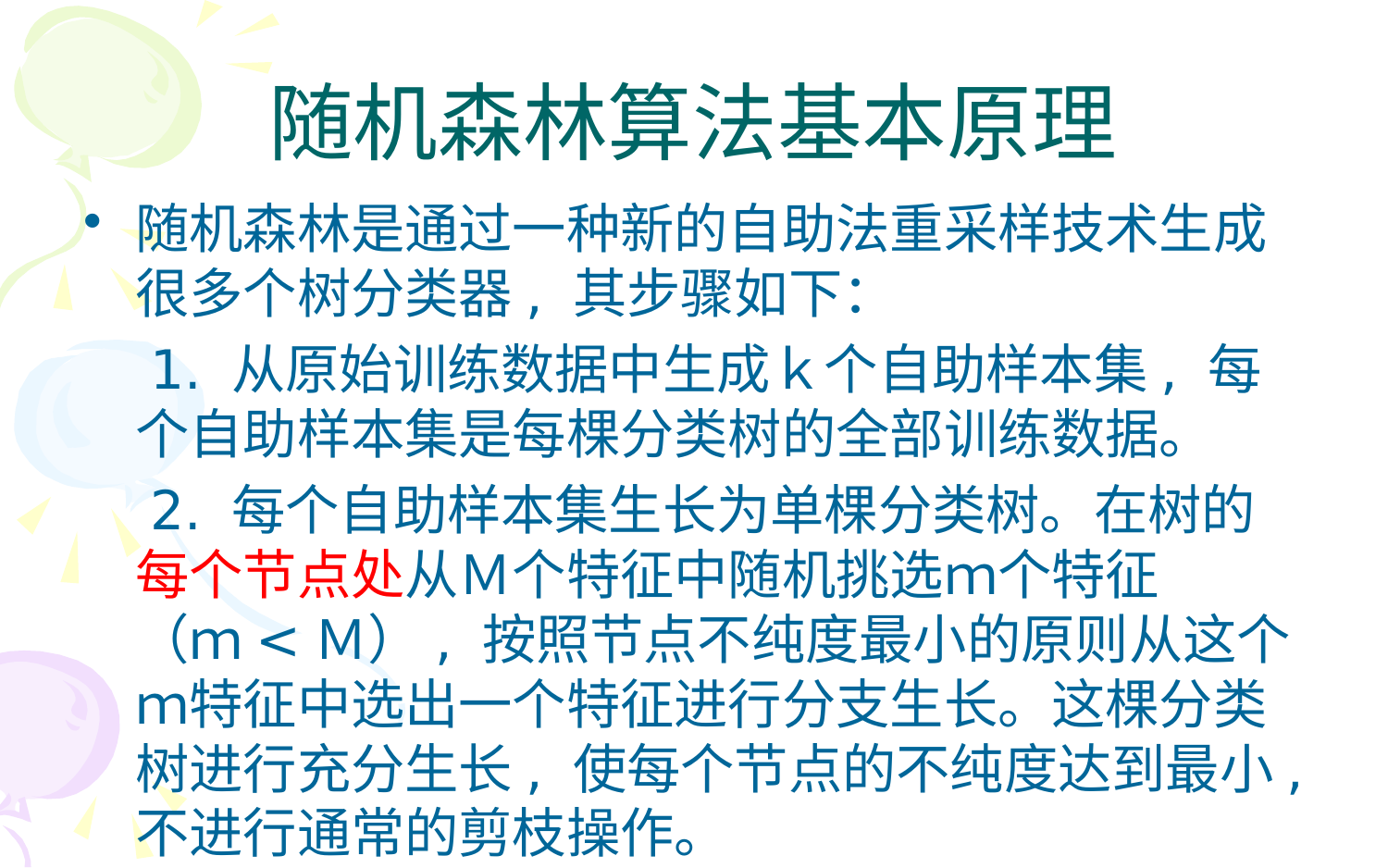

# 随机森林算法基本原理
随机森林是通过一种新的自助法重采样技术生成很多个树分类器, 其步骤如下：
　1. 从原始训练数据中生成ｋ个自助样本集, 每个自助样本集是每棵分类树的全部训练数据。
　2. 每个自助样本集生长为单棵分类树。在树的每个节点处从Ｍ个特征中随机挑选ｍ个特征      （ｍ<Ｍ）, 按照节点不纯度最小的原则从这个ｍ特征中选出一个特征进行分支生长。这棵分类树进行充分生长, 使每个节点的不纯度达到最小, 不进行通常的剪枝操作。